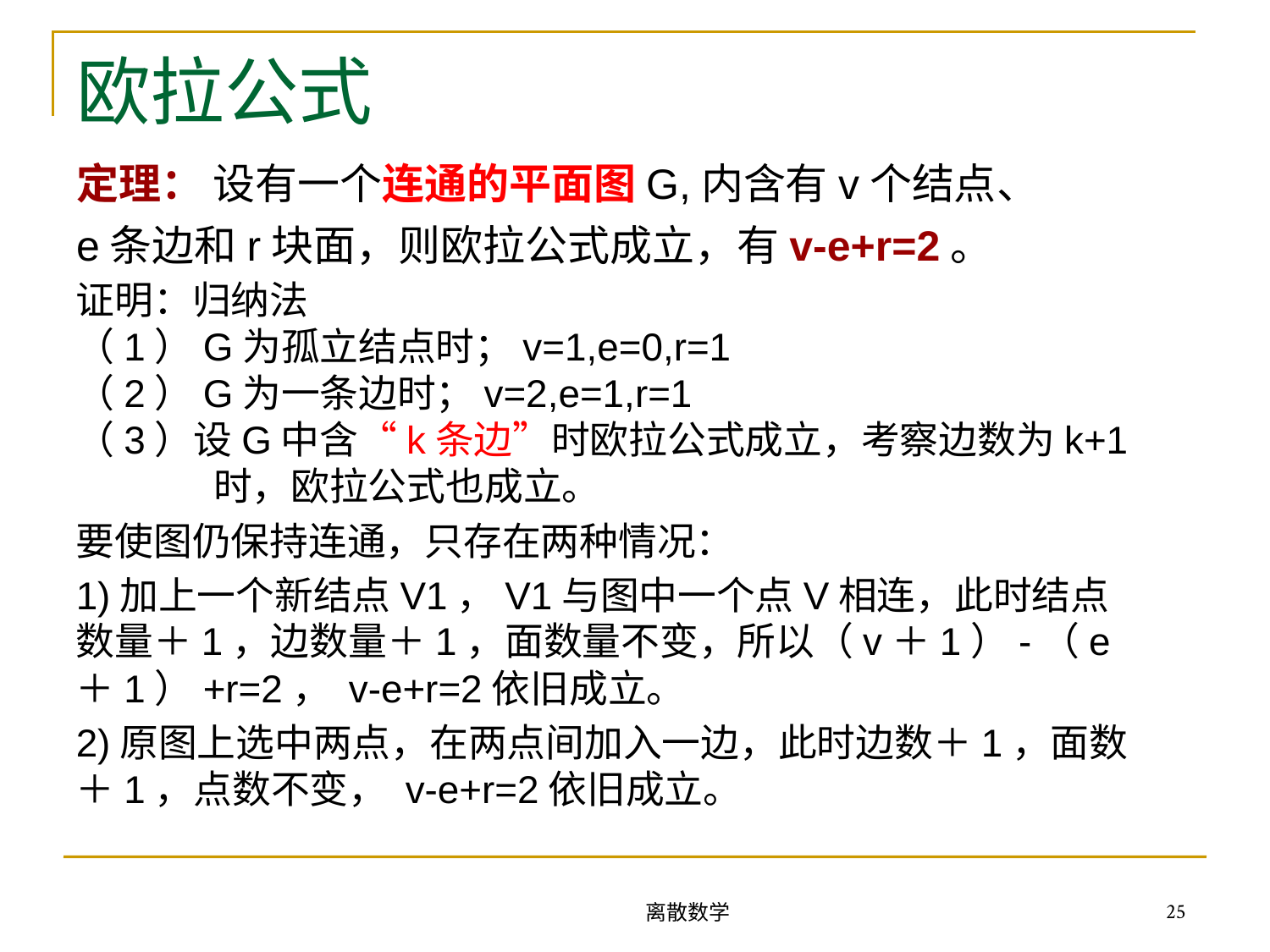

# 欧拉公式
定理： 设有一个连通的平面图G,内含有v个结点、
e条边和r块面，则欧拉公式成立，有v-e+r=2。
证明：归纳法
（1）G为孤立结点时；v=1,e=0,r=1
（2）G为一条边时；v=2,e=1,r=1
（3）设G中含“k条边”时欧拉公式成立，考察边数为k+1时，欧拉公式也成立。
要使图仍保持连通，只存在两种情况：
1)加上一个新结点V1，V1与图中一个点V相连，此时结点数量＋1，边数量＋1，面数量不变，所以（v＋1）-（e＋1）+r=2， v-e+r=2依旧成立。
2)原图上选中两点，在两点间加入一边，此时边数＋1，面数＋1，点数不变， v-e+r=2依旧成立。

离散数学
25